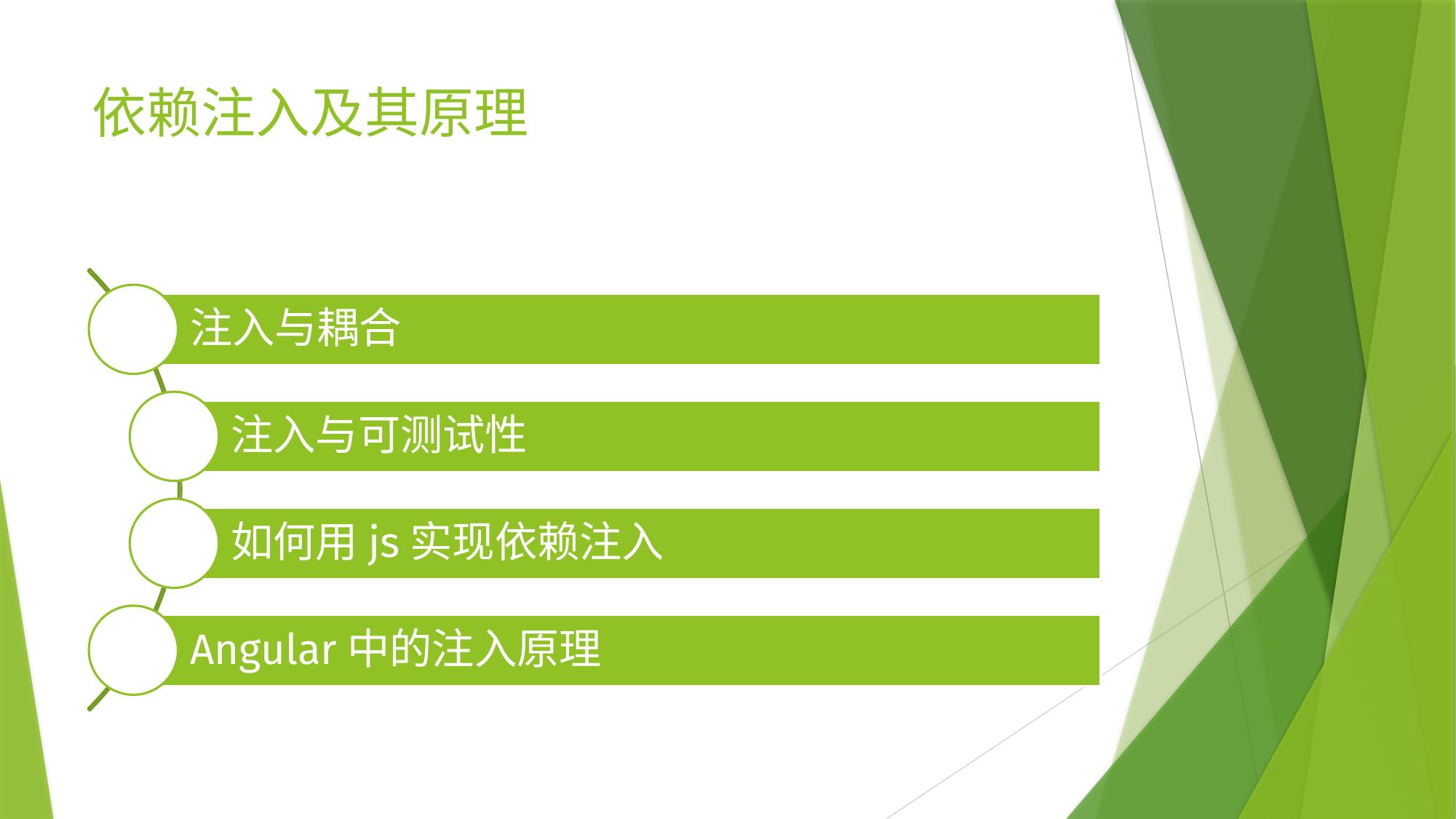

# 依赖注入及其原理
注入与耦合
注入与可测试性
如何用js实现依赖注入
Angular中的注入原理